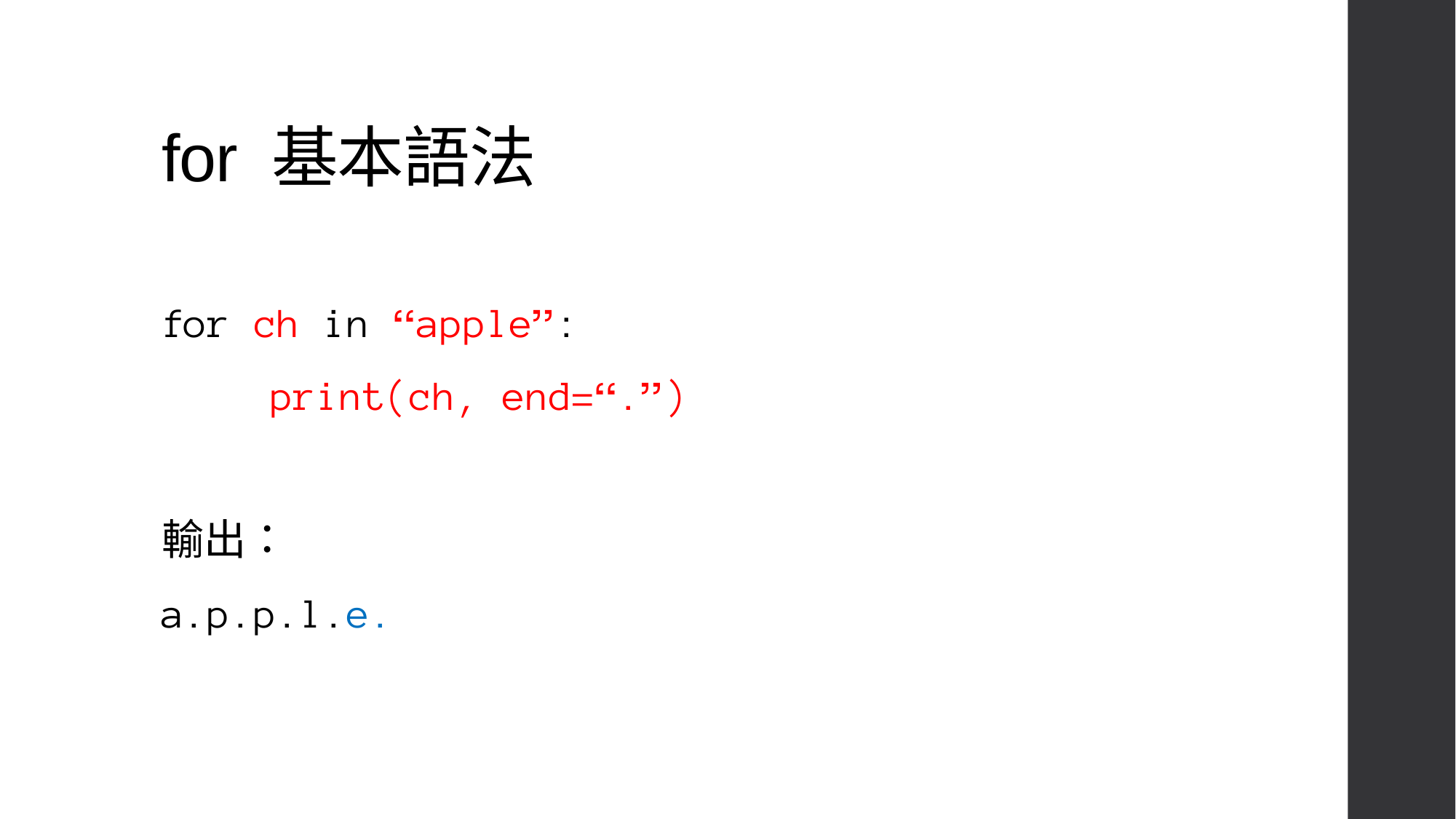

# for 基本語法

for ch in “apple”:
	print(ch, end=“.”)

輸出：
a.p.p.l.e.